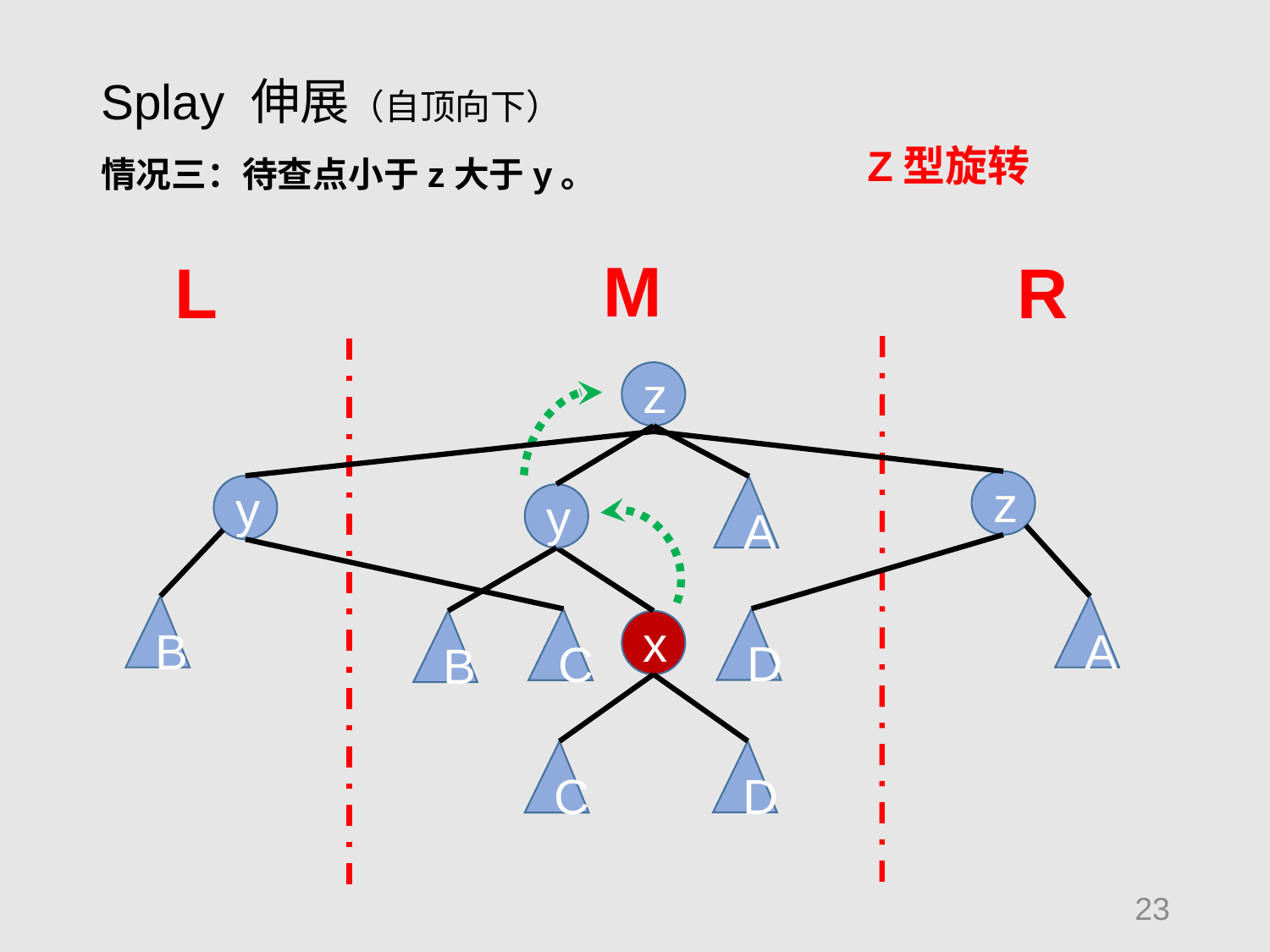

Splay 伸展（自顶向下）
Z型旋转
情况三：待查点小于z大于y。
M
L
R
z
A

z
A
y
B
y
B

D
C
x
D
C
23